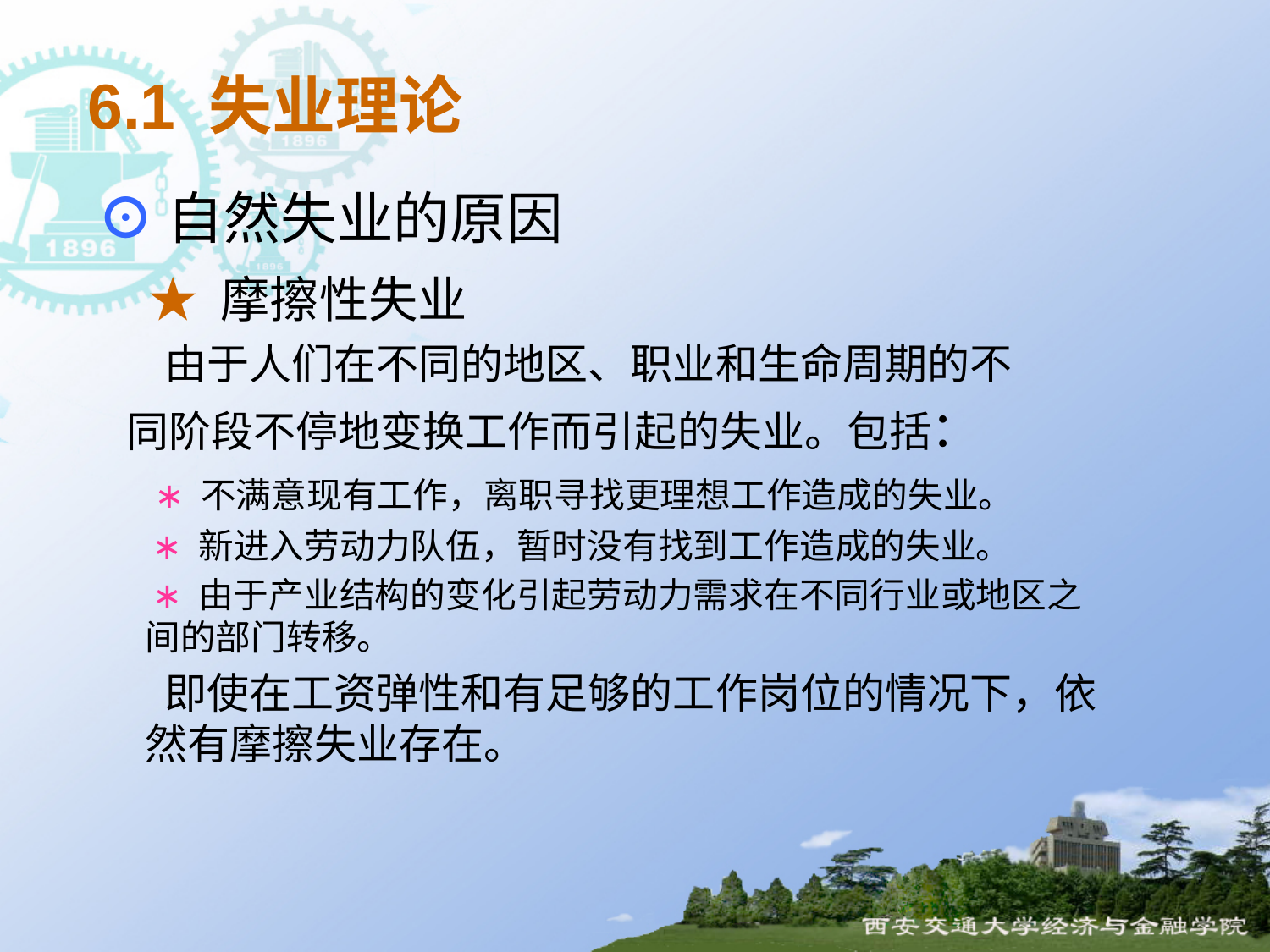

# 6.1 失业理论
⊙自然失业的原因
    ★ 摩擦性失业
      由于人们在不同的地区、职业和生命周期的不
  同阶段不停地变换工作而引起的失业。包括：
      ∗ 不满意现有工作，离职寻找更理想工作造成的失业。
       ∗ 新进入劳动力队伍，暂时没有找到工作造成的失业。
       ∗ 由于产业结构的变化引起劳动力需求在不同行业或地区之间的部门转移。
      即使在工资弹性和有足够的工作岗位的情况下，依然有摩擦失业存在。